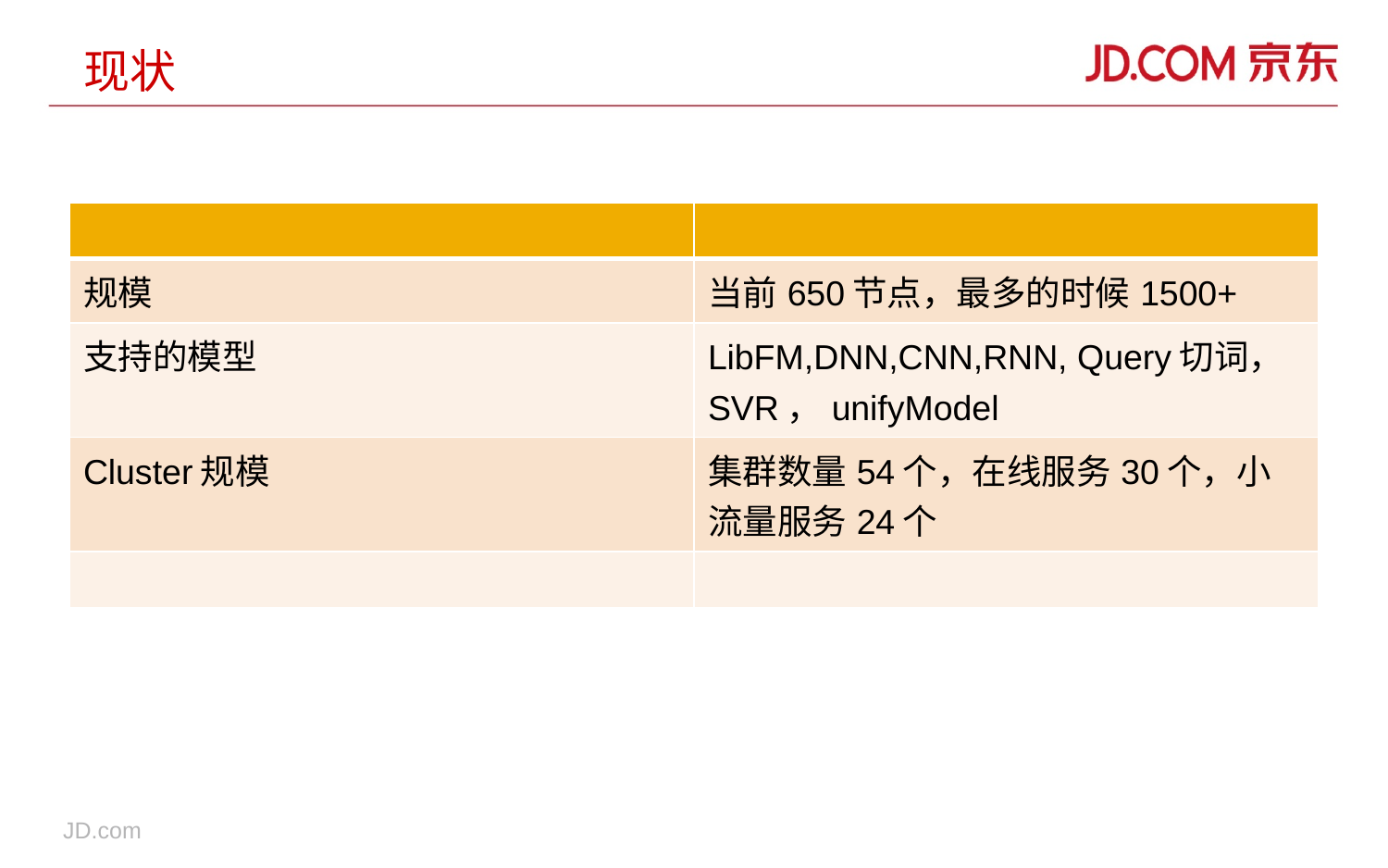

# 现状
|  |  |
| --- | --- |
| 规模 | 当前650节点，最多的时候1500+ |
| 支持的模型 | LibFM,DNN,CNN,RNN, Query切词，SVR，unifyModel |
| Cluster规模 | 集群数量54个，在线服务30个，小流量服务24个 |
|  |  |